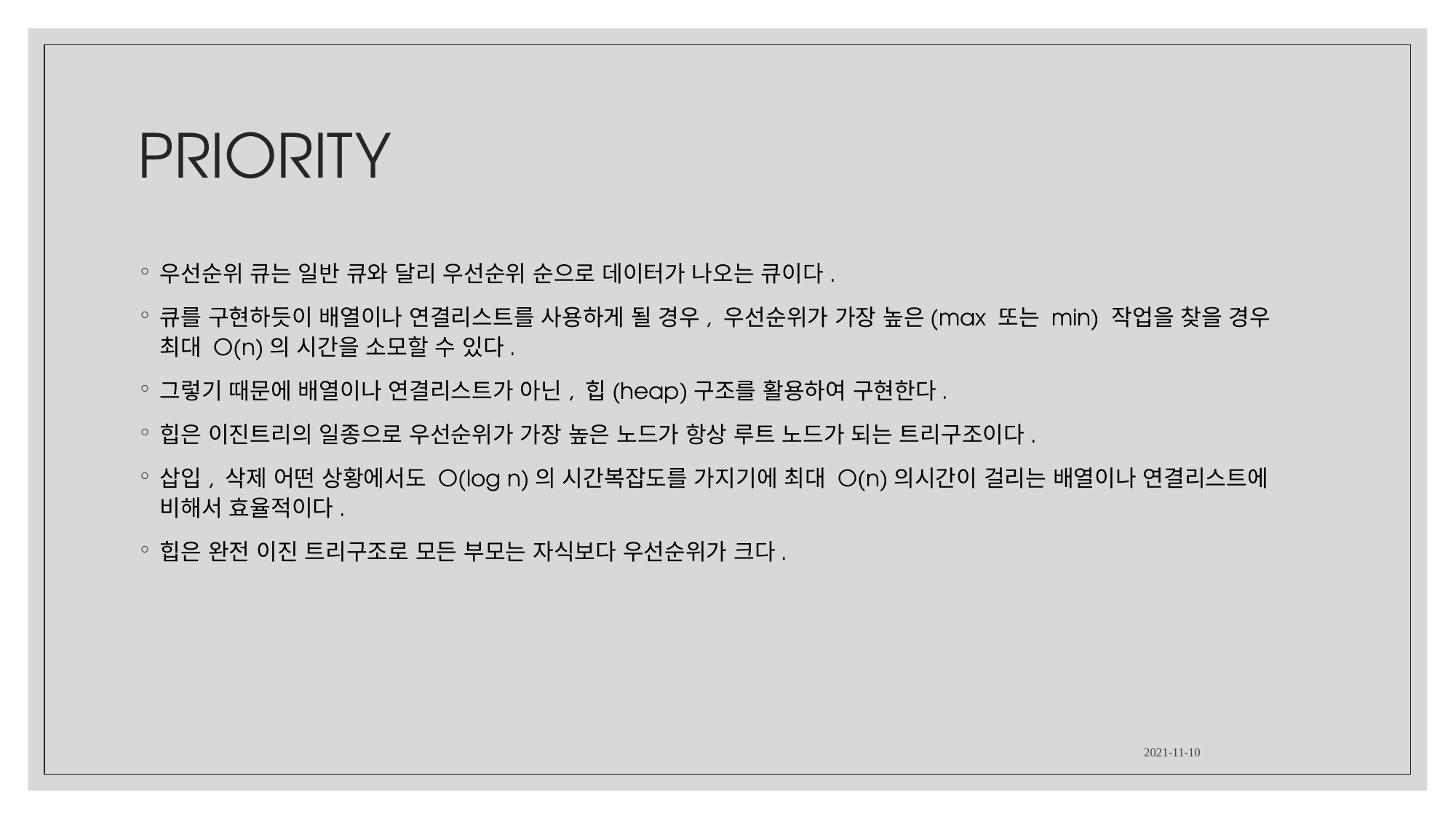

# PRIORITY
우선순위 큐는 일반 큐와 달리 우선순위 순으로 데이터가 나오는 큐이다.
큐를 구현하듯이 배열이나 연결리스트를 사용하게 될 경우, 우선순위가 가장 높은(max 또는 min) 작업을 찾을 경우 최대 O(n)의 시간을 소모할 수 있다.
그렇기 때문에 배열이나 연결리스트가 아닌, 힙(heap)구조를 활용하여 구현한다.
힙은 이진트리의 일종으로 우선순위가 가장 높은 노드가 항상 루트 노드가 되는 트리구조이다.
삽입, 삭제 어떤 상황에서도 O(log n)의 시간복잡도를 가지기에 최대 O(n)의시간이 걸리는 배열이나 연결리스트에 비해서 효율적이다.
힙은 완전 이진 트리구조로 모든 부모는 자식보다 우선순위가 크다.
2021-11-10